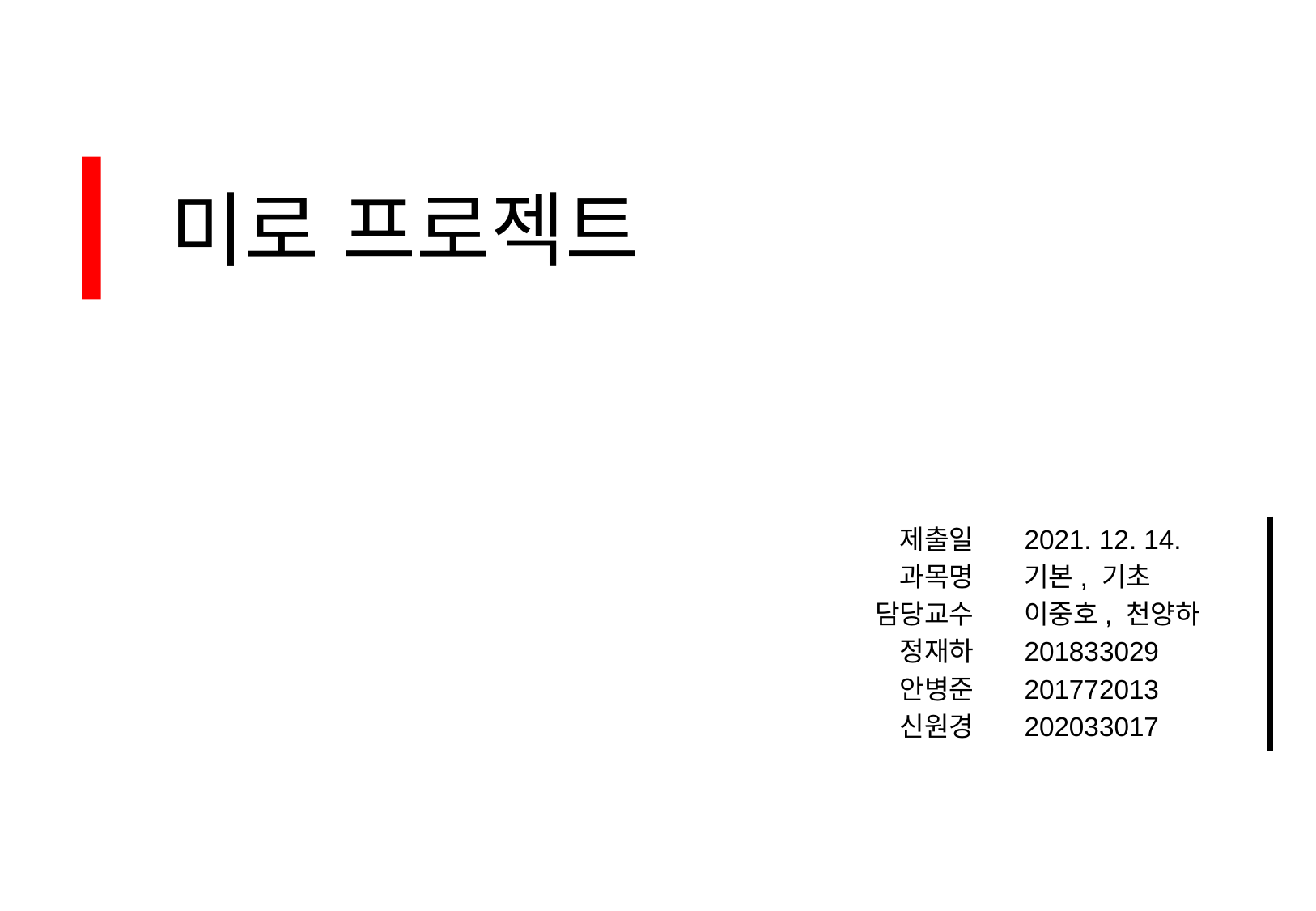

미로 프로젝트
제출일
과목명
담당교수
정재하
안병준
신원경
2021. 12. 14.
기본, 기초
이중호, 천양하
201833029
201772013
202033017